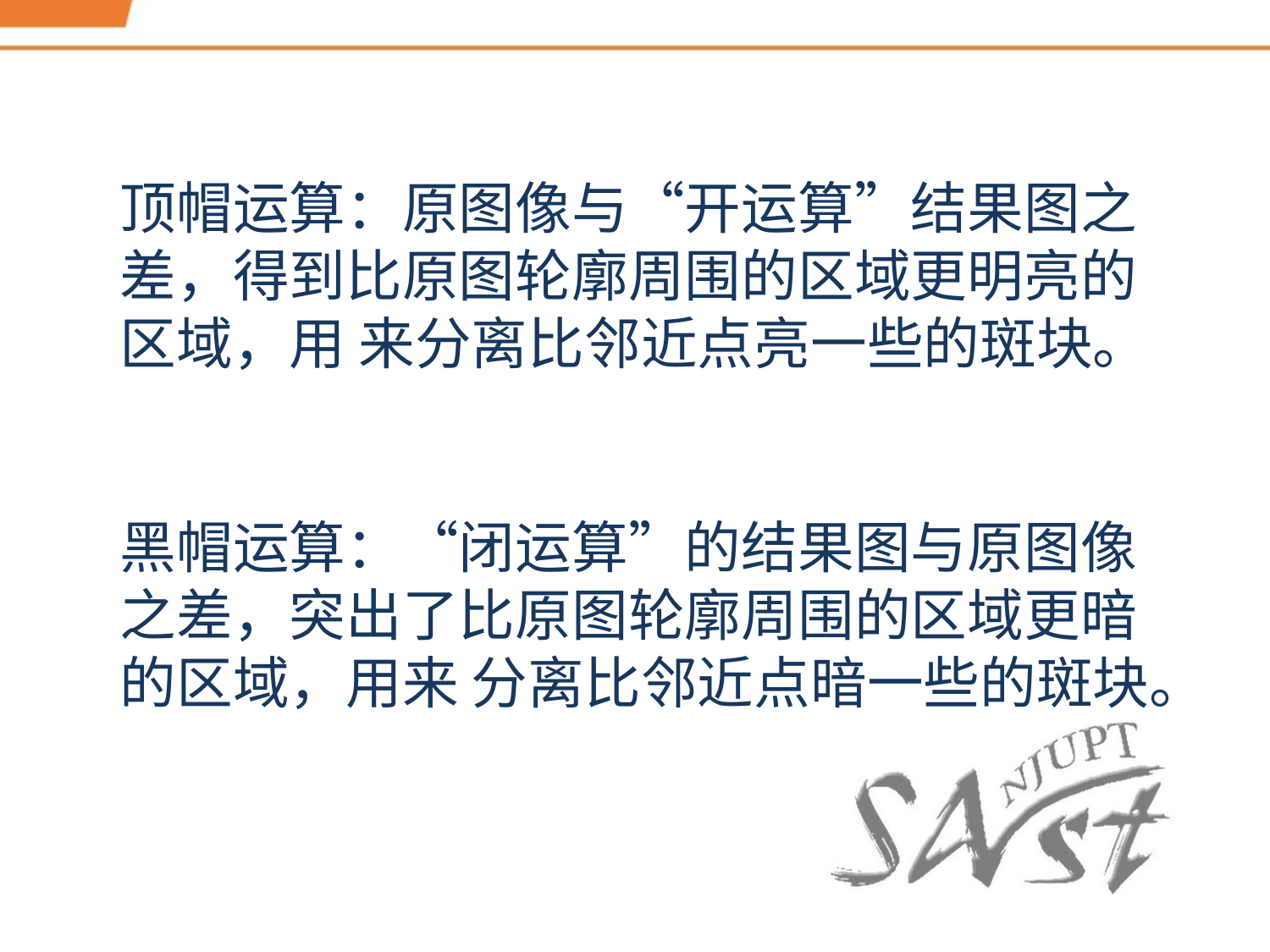

顶帽运算：原图像与“开运算”结果图之差，得到比原图轮廓周围的区域更明亮的区域，用 来分离比邻近点亮一些的斑块。
黑帽运算：“闭运算”的结果图与原图像之差，突出了比原图轮廓周围的区域更暗的区域，用来 分离比邻近点暗一些的斑块。